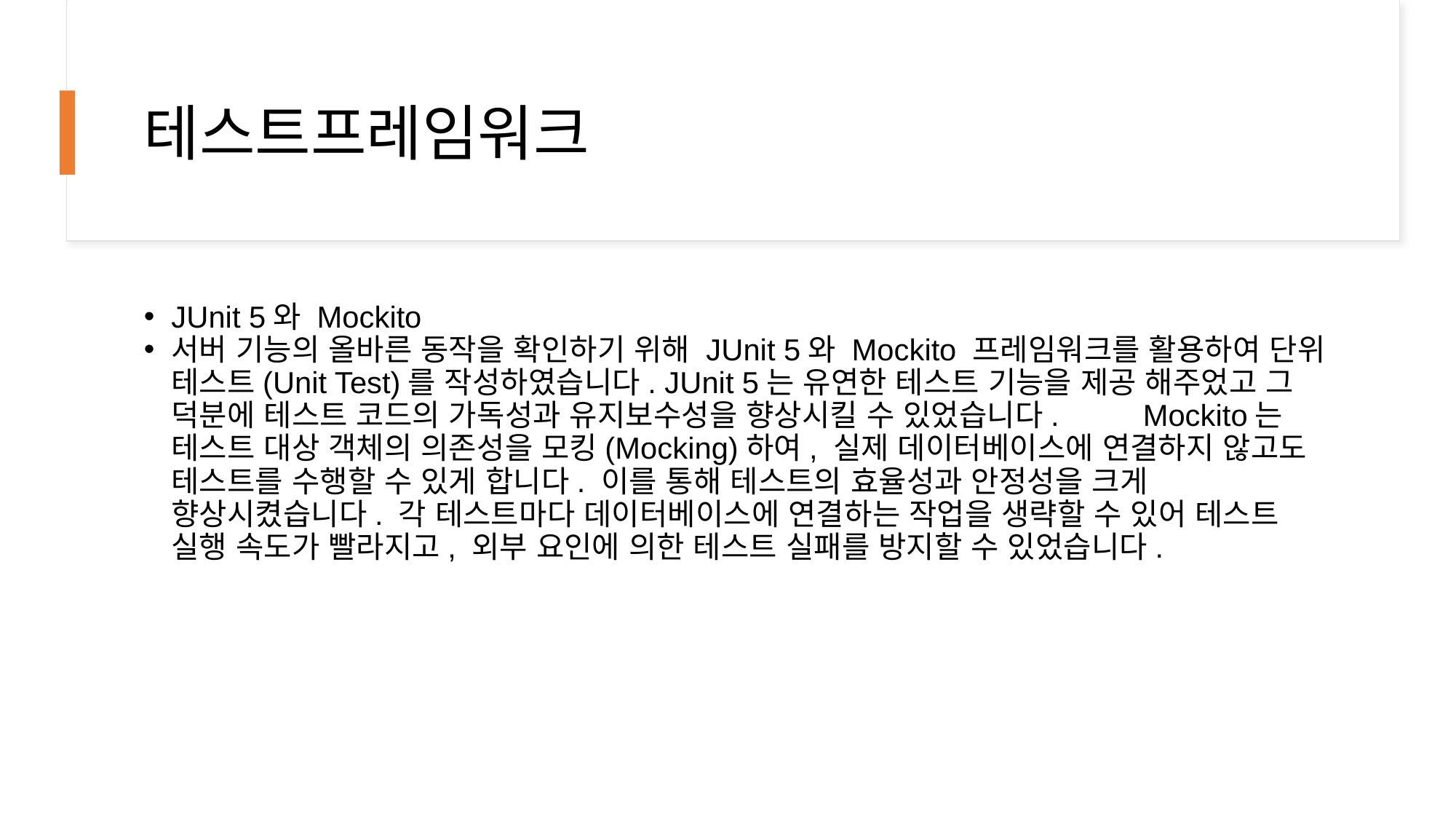

# 테스트프레임워크

JUnit 5와 Mockito
서버 기능의 올바른 동작을 확인하기 위해 JUnit 5와 Mockito 프레임워크를 활용하여 단위 테스트(Unit Test)를 작성하였습니다. JUnit 5는 유연한 테스트 기능을 제공 해주었고 그 덕분에 테스트 코드의 가독성과 유지보수성을 향상시킬 수 있었습니다.          Mockito는 테스트 대상 객체의 의존성을 모킹(Mocking)하여, 실제 데이터베이스에 연결하지 않고도 테스트를 수행할 수 있게 합니다. 이를 통해 테스트의 효율성과 안정성을 크게 향상시켰습니다. 각 테스트마다 데이터베이스에 연결하는 작업을 생략할 수 있어 테스트 실행 속도가 빨라지고, 외부 요인에 의한 테스트 실패를 방지할 수 있었습니다.